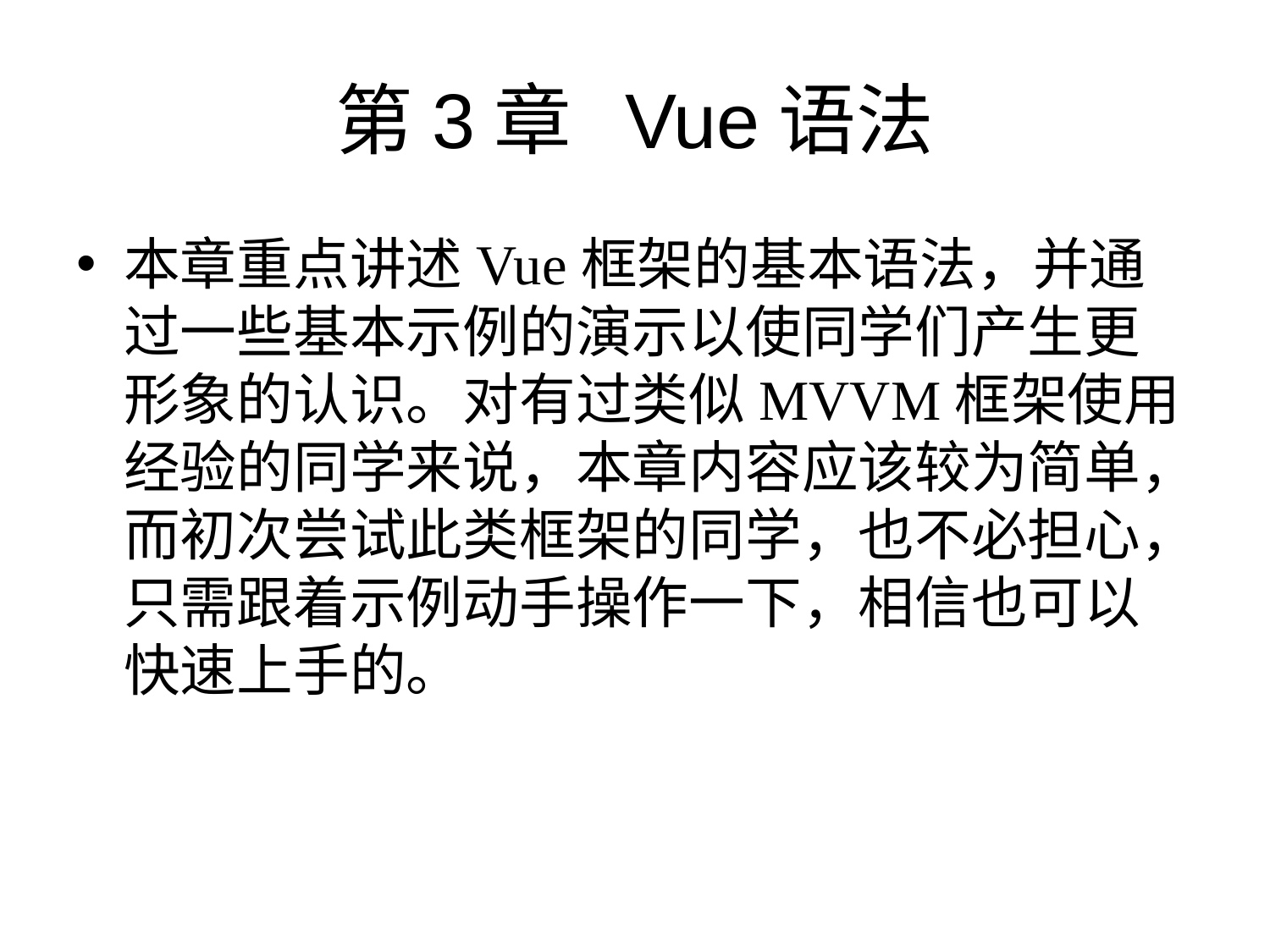

# 第3章  Vue语法
本章重点讲述Vue框架的基本语法，并通过一些基本示例的演示以使同学们产生更形象的认识。对有过类似MVVM框架使用经验的同学来说，本章内容应该较为简单，而初次尝试此类框架的同学，也不必担心，只需跟着示例动手操作一下，相信也可以快速上手的。